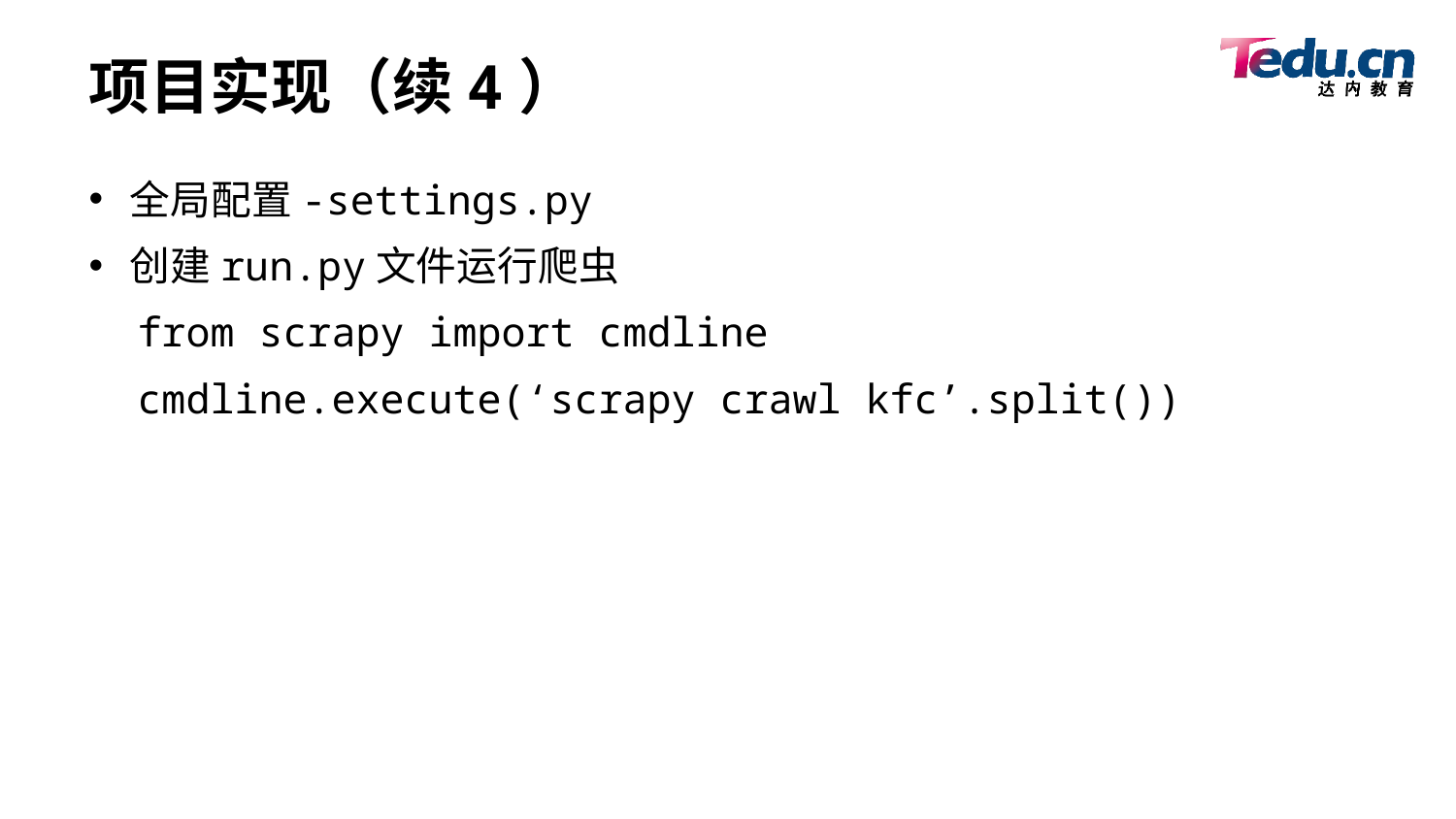

# 项目实现（续4）
全局配置-settings.py
创建run.py文件运行爬虫
  from scrapy import cmdline
  cmdline.execute(‘scrapy crawl kfc’.split())